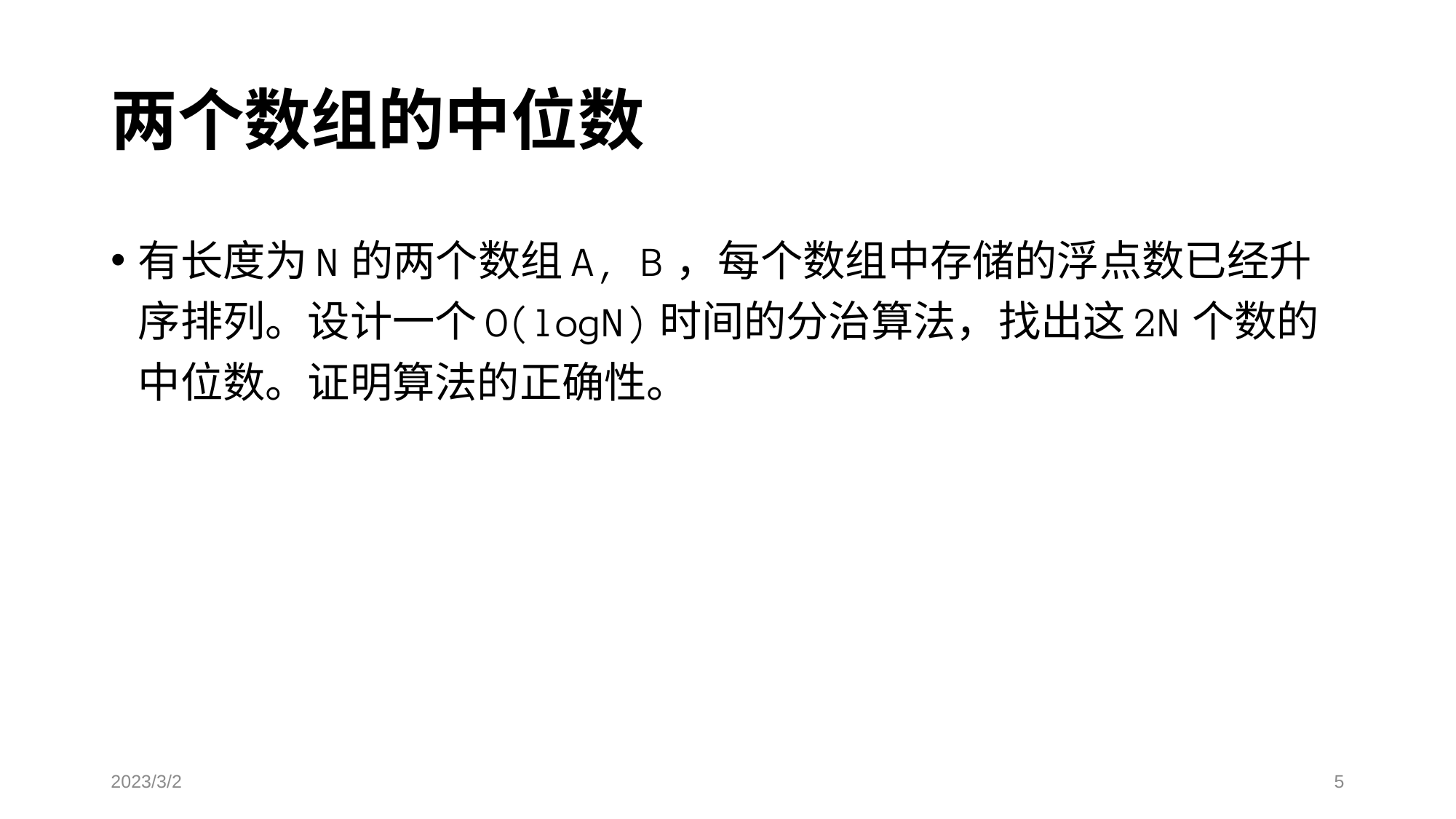

# 两个数组的中位数
有长度为N的两个数组A, B，每个数组中存储的浮点数已经升序排列。设计一个O(logN)时间的分治算法，找出这2N个数的中位数。证明算法的正确性。
2023/3/2
5